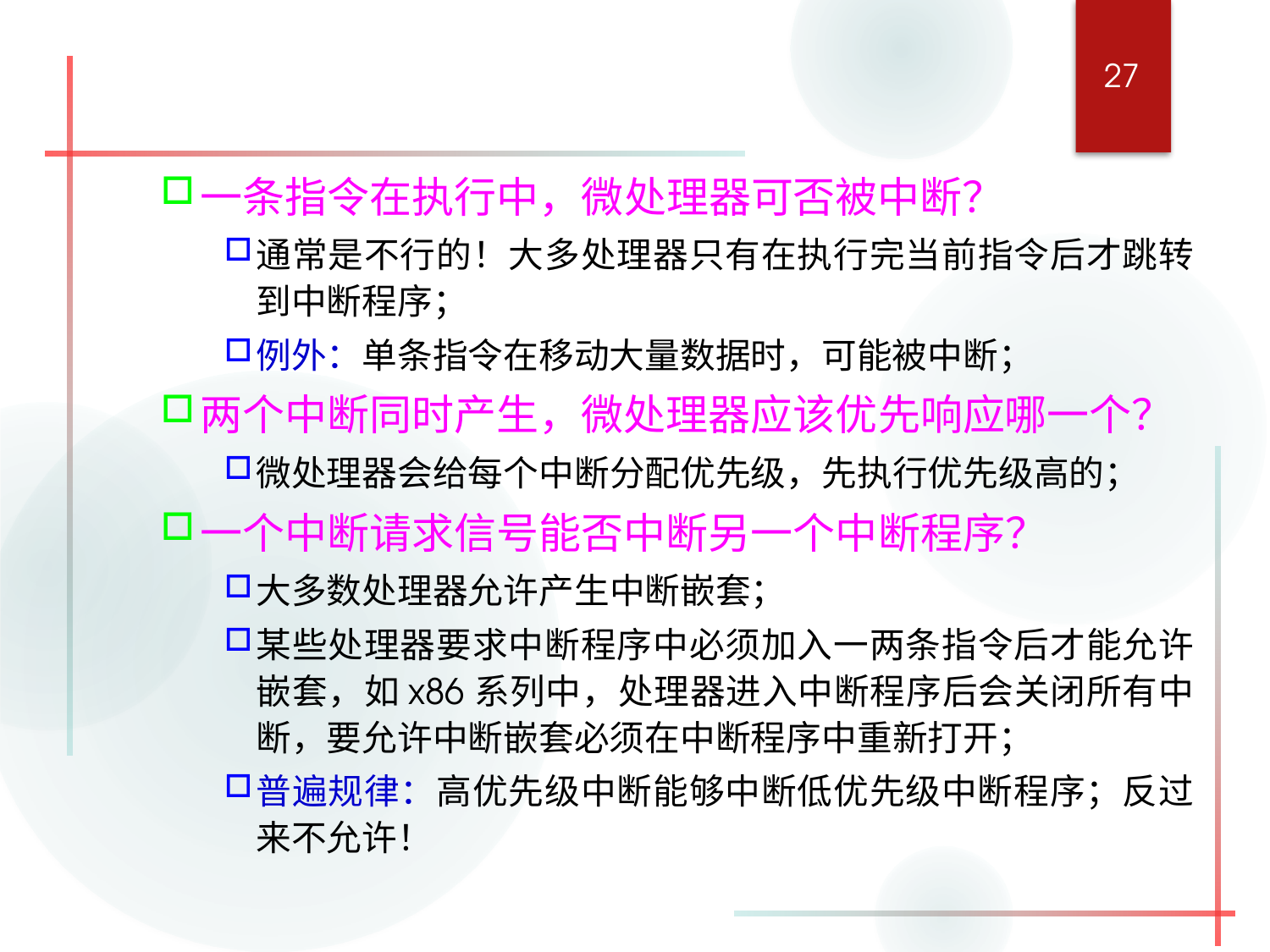

27
一条指令在执行中，微处理器可否被中断？
通常是不行的！大多处理器只有在执行完当前指令后才跳转到中断程序；
例外：单条指令在移动大量数据时，可能被中断；
两个中断同时产生，微处理器应该优先响应哪一个？
微处理器会给每个中断分配优先级，先执行优先级高的；
一个中断请求信号能否中断另一个中断程序？
大多数处理器允许产生中断嵌套；
某些处理器要求中断程序中必须加入一两条指令后才能允许嵌套，如x86系列中，处理器进入中断程序后会关闭所有中断，要允许中断嵌套必须在中断程序中重新打开；
普遍规律：高优先级中断能够中断低优先级中断程序；反过来不允许！